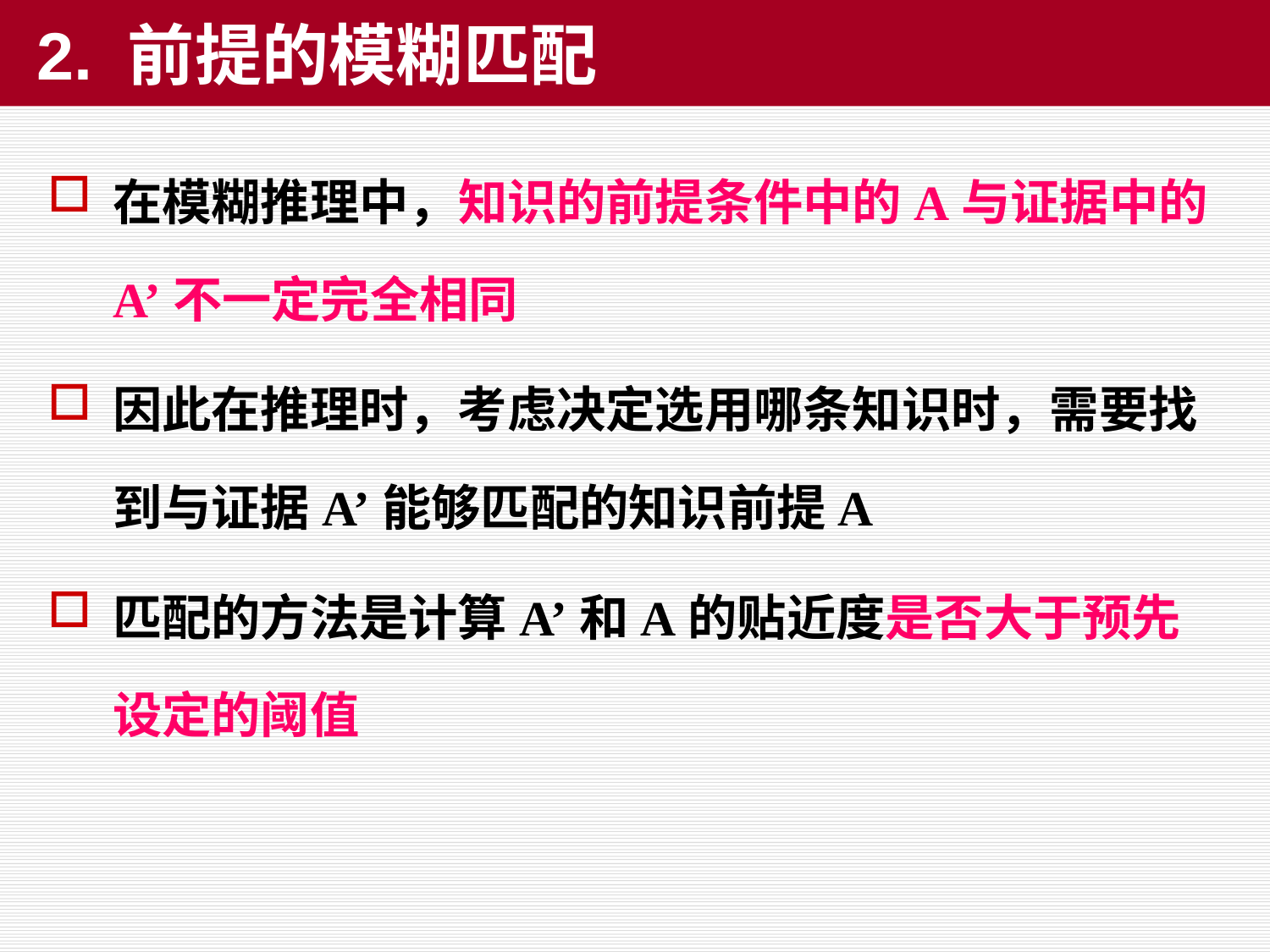

# 2. 前提的模糊匹配
在模糊推理中，知识的前提条件中的A与证据中的A’不一定完全相同
因此在推理时，考虑决定选用哪条知识时，需要找到与证据A’能够匹配的知识前提A
匹配的方法是计算A’和A的贴近度是否大于预先设定的阈值